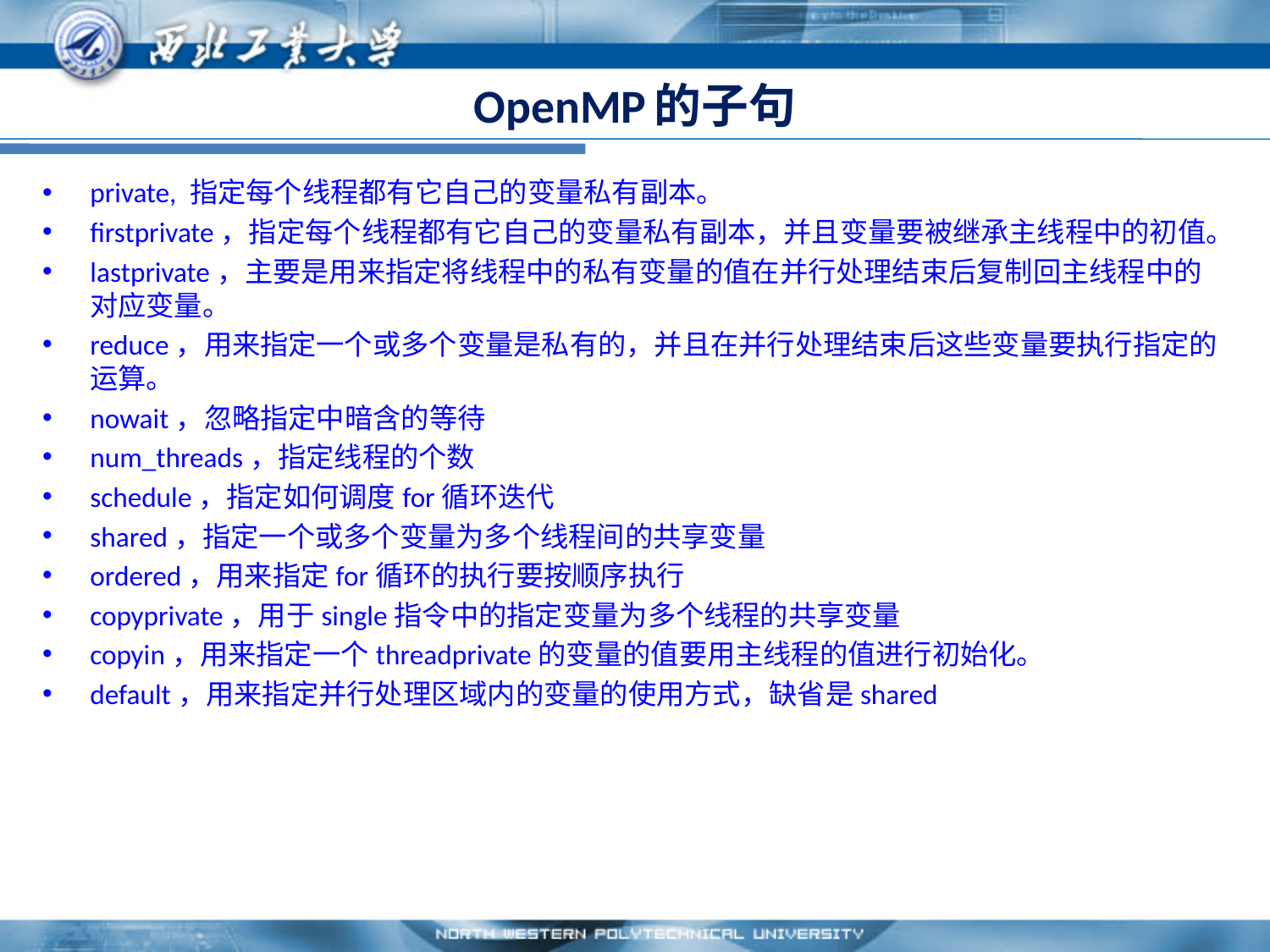

# OpenMP的子句
private, 指定每个线程都有它自己的变量私有副本。
firstprivate，指定每个线程都有它自己的变量私有副本，并且变量要被继承主线程中的初值。
lastprivate，主要是用来指定将线程中的私有变量的值在并行处理结束后复制回主线程中的对应变量。
reduce，用来指定一个或多个变量是私有的，并且在并行处理结束后这些变量要执行指定的运算。
nowait，忽略指定中暗含的等待
num_threads，指定线程的个数
schedule，指定如何调度for循环迭代
shared，指定一个或多个变量为多个线程间的共享变量
ordered，用来指定for循环的执行要按顺序执行
copyprivate，用于single指令中的指定变量为多个线程的共享变量
copyin，用来指定一个threadprivate的变量的值要用主线程的值进行初始化。
default，用来指定并行处理区域内的变量的使用方式，缺省是shared